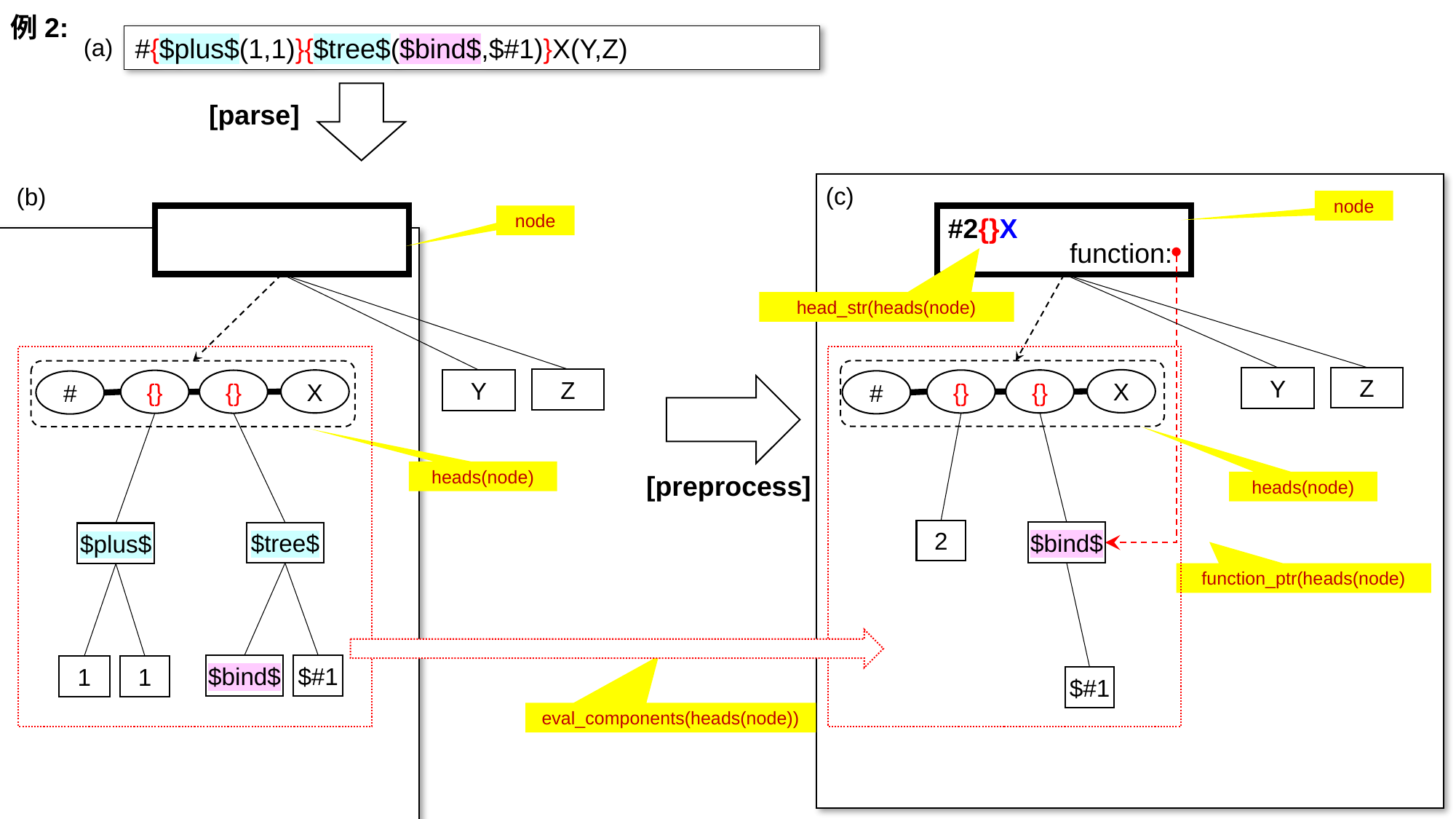

例2:
#{$plus$(1,1)}{$tree$($bind$,$#1)}X(Y,Z)
(a)

[parse]

(c)
(b)
node

node
#2{}X

function:
head_str(heads(node)

Z
Y
Z
X
{}
X
Y
{}
{}
{}
#
#
heads(node)
[preprocess]
heads(node)
2
$bind$
$tree$
$plus$
function_ptr(heads(node)

$#1
$bind$
1
1
$#1
eval_components(heads(node))